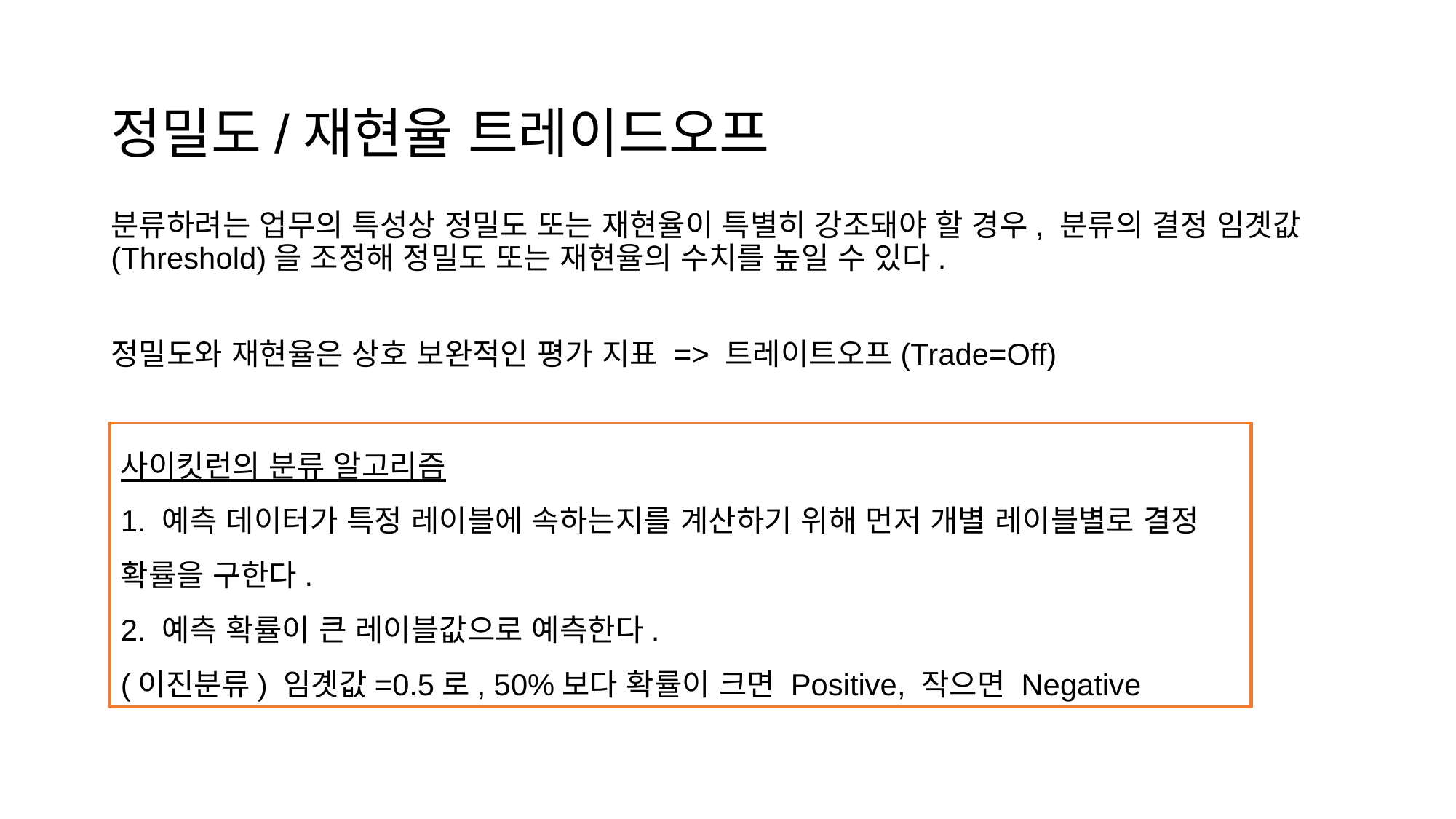

# 정밀도/재현율 트레이드오프
분류하려는 업무의 특성상 정밀도 또는 재현율이 특별히 강조돼야 할 경우, 분류의 결정 임곗값(Threshold)을 조정해 정밀도 또는 재현율의 수치를 높일 수 있다.

정밀도와 재현율은 상호 보완적인 평가 지표 => 트레이트오프(Trade=Off)

사이킷런의 분류 알고리즘
1. 예측 데이터가 특정 레이블에 속하는지를 계산하기 위해 먼저 개별 레이블별로 결정 확률을 구한다.
2. 예측 확률이 큰 레이블값으로 예측한다.
(이진분류) 임곗값=0.5로, 50%보다 확률이 크면 Positive, 작으면 Negative